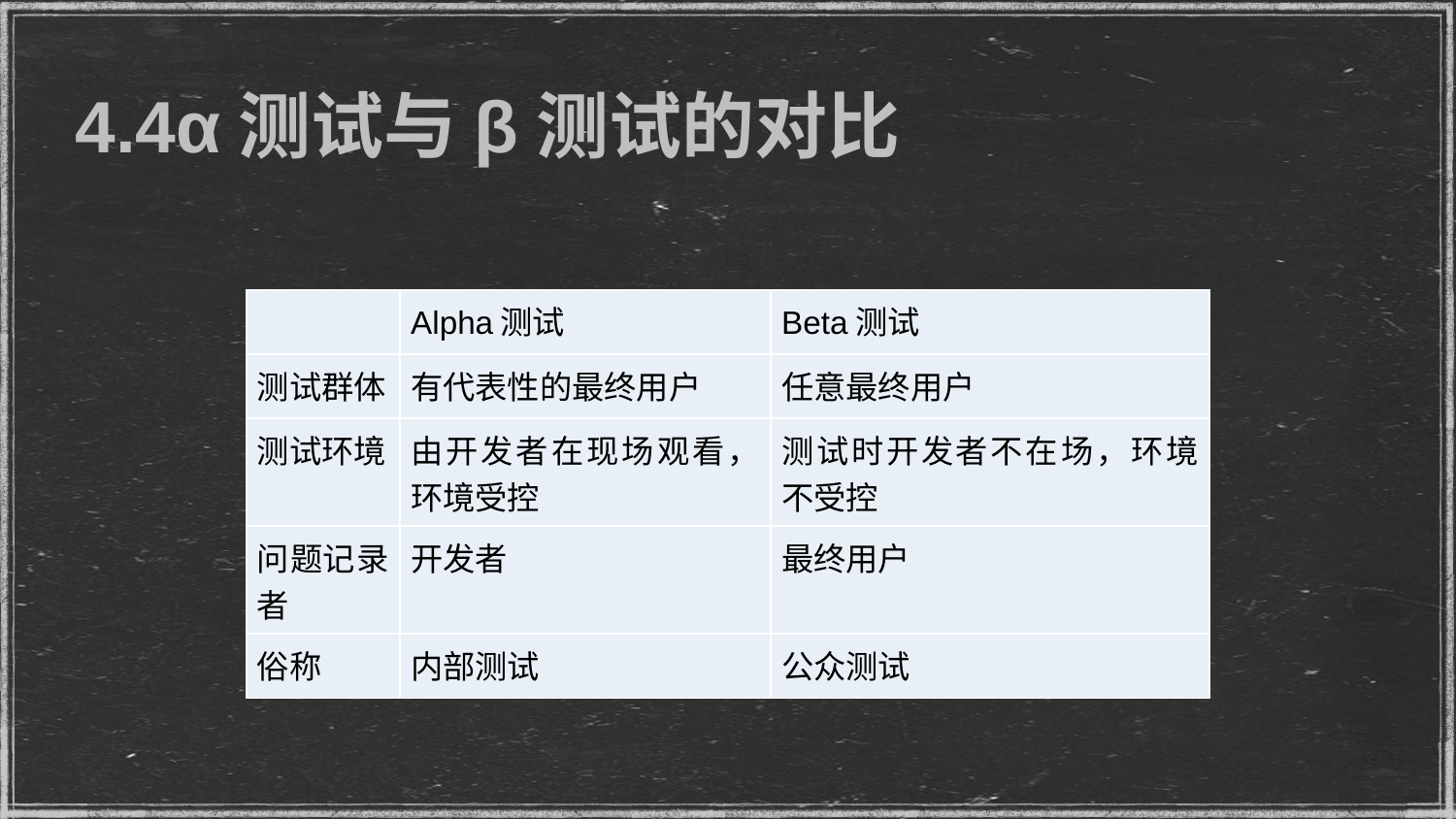

4.4α测试与β测试的对比
|  | Alpha测试 | Beta测试 |
| --- | --- | --- |
| 测试群体 | 有代表性的最终用户 | 任意最终用户 |
| 测试环境 | 由开发者在现场观看，环境受控 | 测试时开发者不在场，环境不受控 |
| 问题记录者 | 开发者 | 最终用户 |
| 俗称 | 内部测试 | 公众测试 |